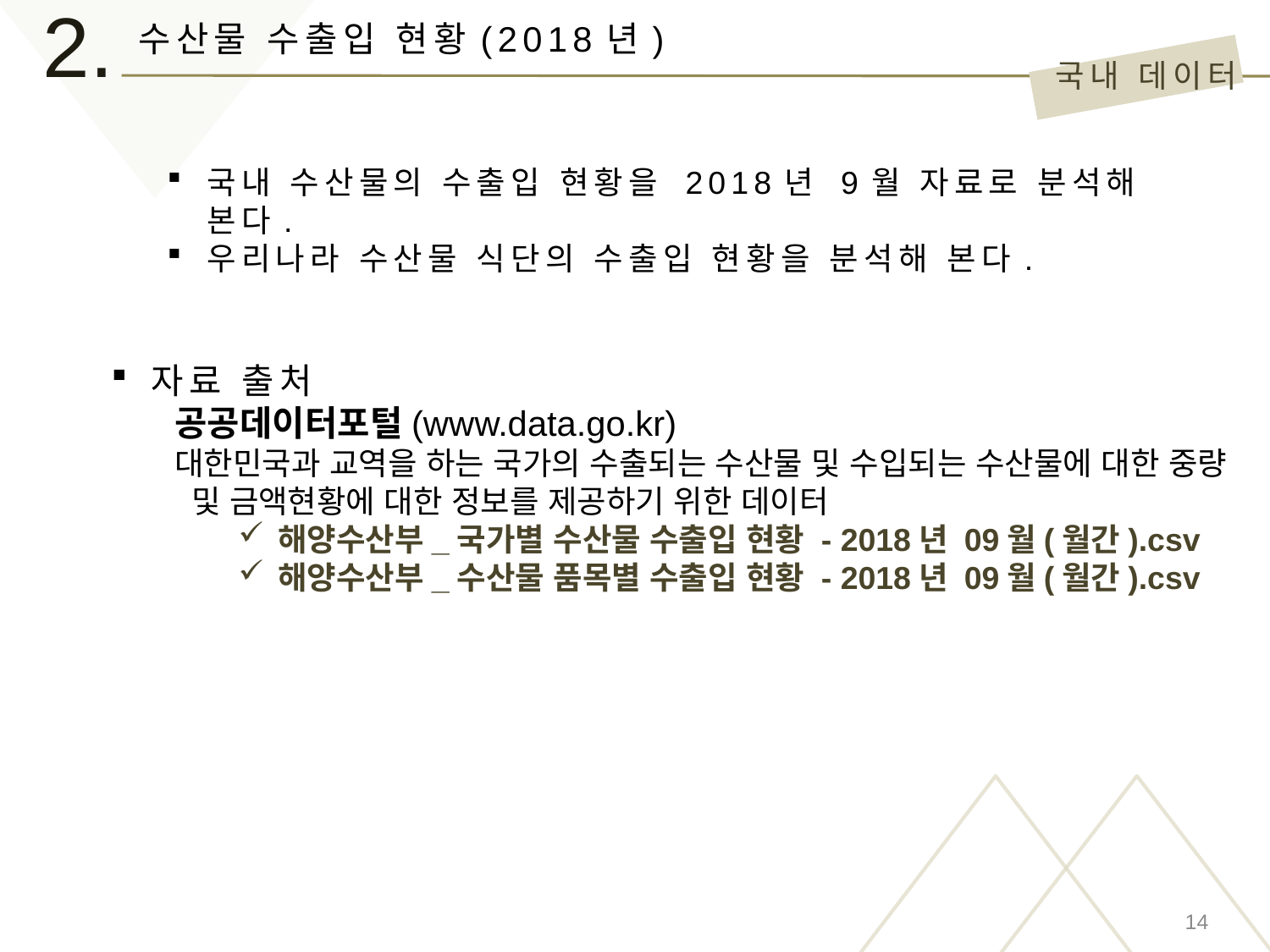

2.
수산물 수출입 현황(2018년)
국내 데이터

국내 수산물의 수출입 현황을 2018년 9월 자료로 분석해 본다.
우리나라 수산물 식단의 수출입 현황을 분석해 본다.

자료 출처
공공데이터포털(www.data.go.kr)
대한민국과 교역을 하는 국가의 수출되는 수산물 및 수입되는 수산물에 대한 중량
 및 금액현황에 대한 정보를 제공하기 위한 데이터
해양수산부_국가별 수산물 수출입 현황 - 2018년 09월(월간).csv
해양수산부_수산물 품목별 수출입 현황 - 2018년 09월(월간).csv
14